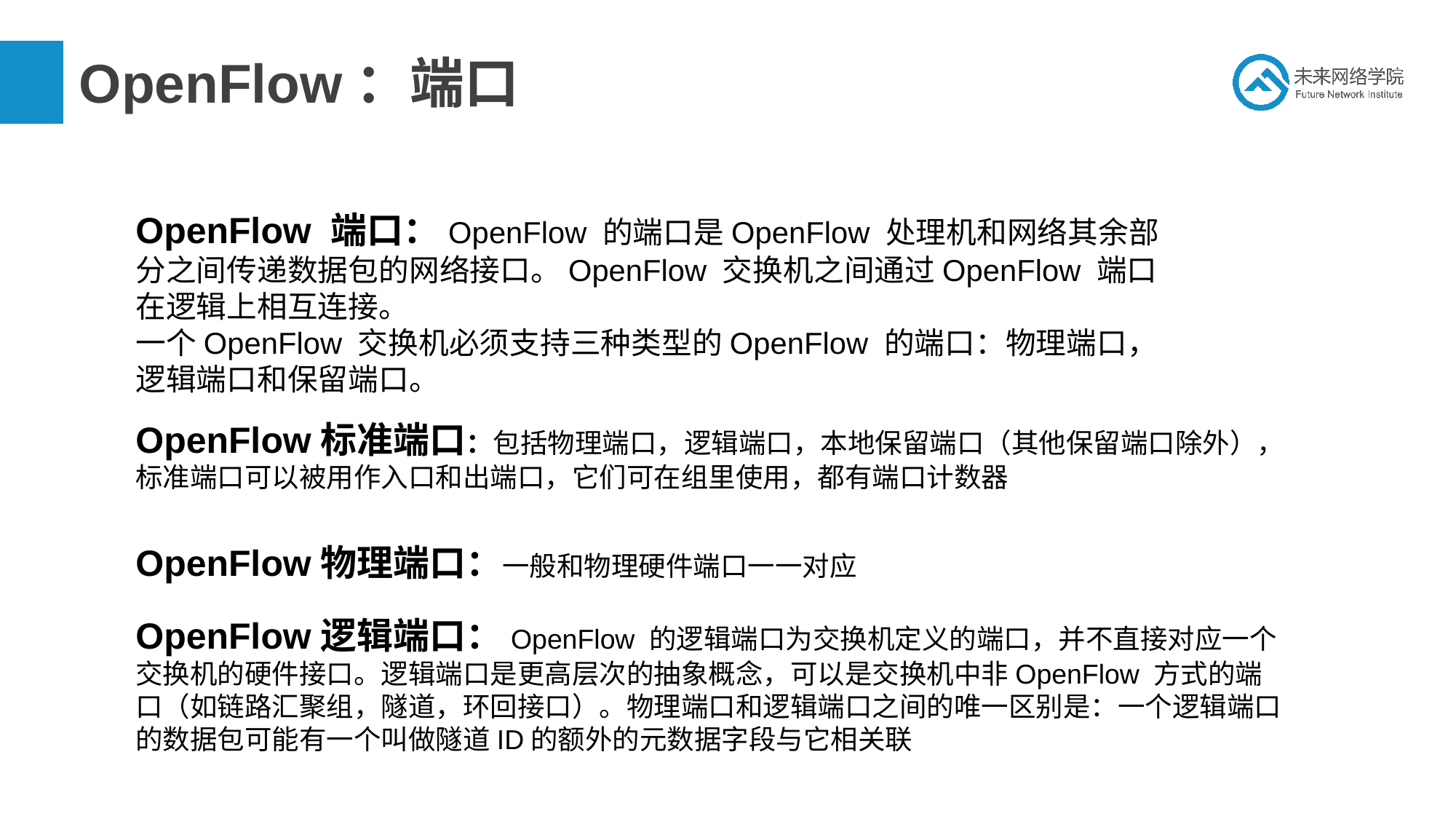

# OpenFlow：端口
OpenFlow 端口：OpenFlow 的端口是OpenFlow 处理机和网络其余部分之间传递数据包的网络接口。OpenFlow 交换机之间通过OpenFlow 端口在逻辑上相互连接。
一个OpenFlow 交换机必须支持三种类型的OpenFlow 的端口：物理端口，逻辑端口和保留端口。
OpenFlow标准端口：包括物理端口，逻辑端口，本地保留端口（其他保留端口除外），标准端口可以被用作入口和出端口，它们可在组里使用，都有端口计数器
OpenFlow物理端口：一般和物理硬件端口一一对应
OpenFlow逻辑端口：OpenFlow 的逻辑端口为交换机定义的端口，并不直接对应一个交换机的硬件接口。逻辑端口是更高层次的抽象概念，可以是交换机中非OpenFlow 方式的端口（如链路汇聚组，隧道，环回接口）。物理端口和逻辑端口之间的唯一区别是：一个逻辑端口的数据包可能有一个叫做隧道ID的额外的元数据字段与它相关联